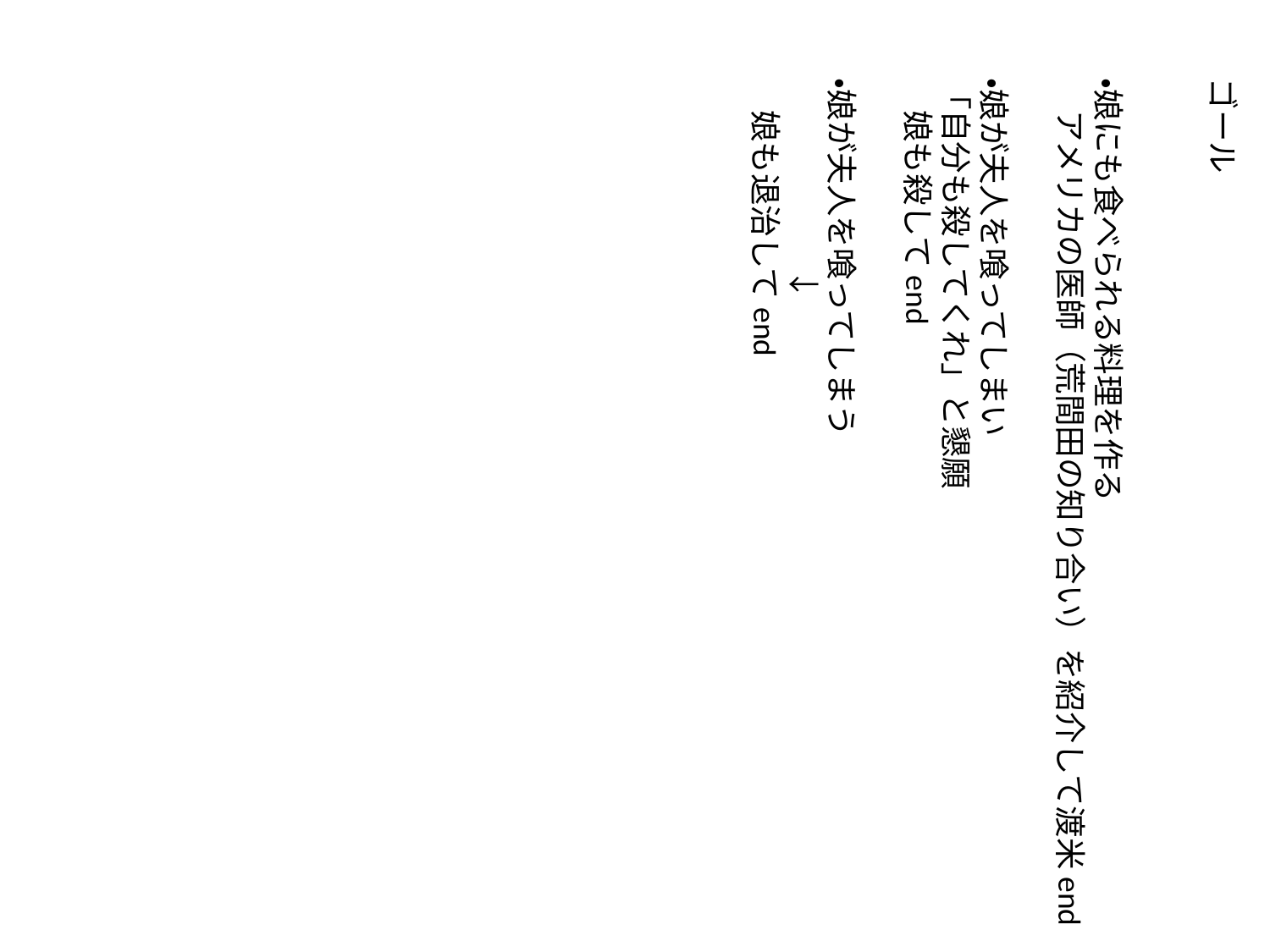

ゴール

・娘にも食べられる料理を作る
　アメリカの医師（荒間田の知り合い）を紹介して渡米end

・娘が夫人を喰ってしまい
「自分も殺してくれ」と懇願
　娘も殺してend

・娘が夫人を喰ってしまう
　　　　　　↓
　娘も退治してend